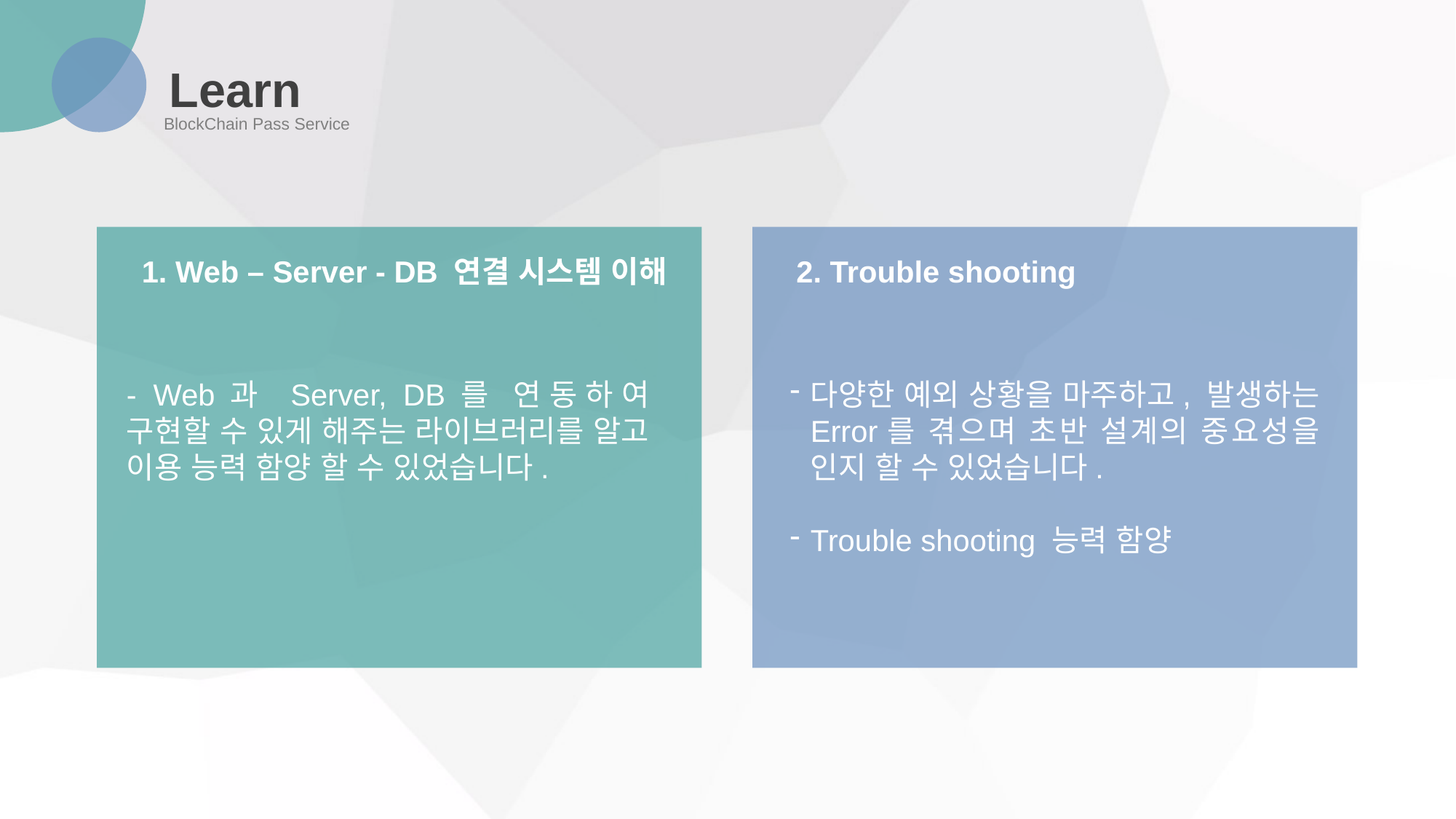

Learn
BlockChain Pass Service

1. Web – Server - DB 연결 시스템 이해
2. Trouble shooting
- Web과 Server, DB를 연동하여 구현할 수 있게 해주는 라이브러리를 알고 이용 능력 함양 할 수 있었습니다.
다양한 예외 상황을 마주하고, 발생하는 Error를 겪으며 초반 설계의 중요성을 인지 할 수 있었습니다.

Trouble shooting 능력 함양